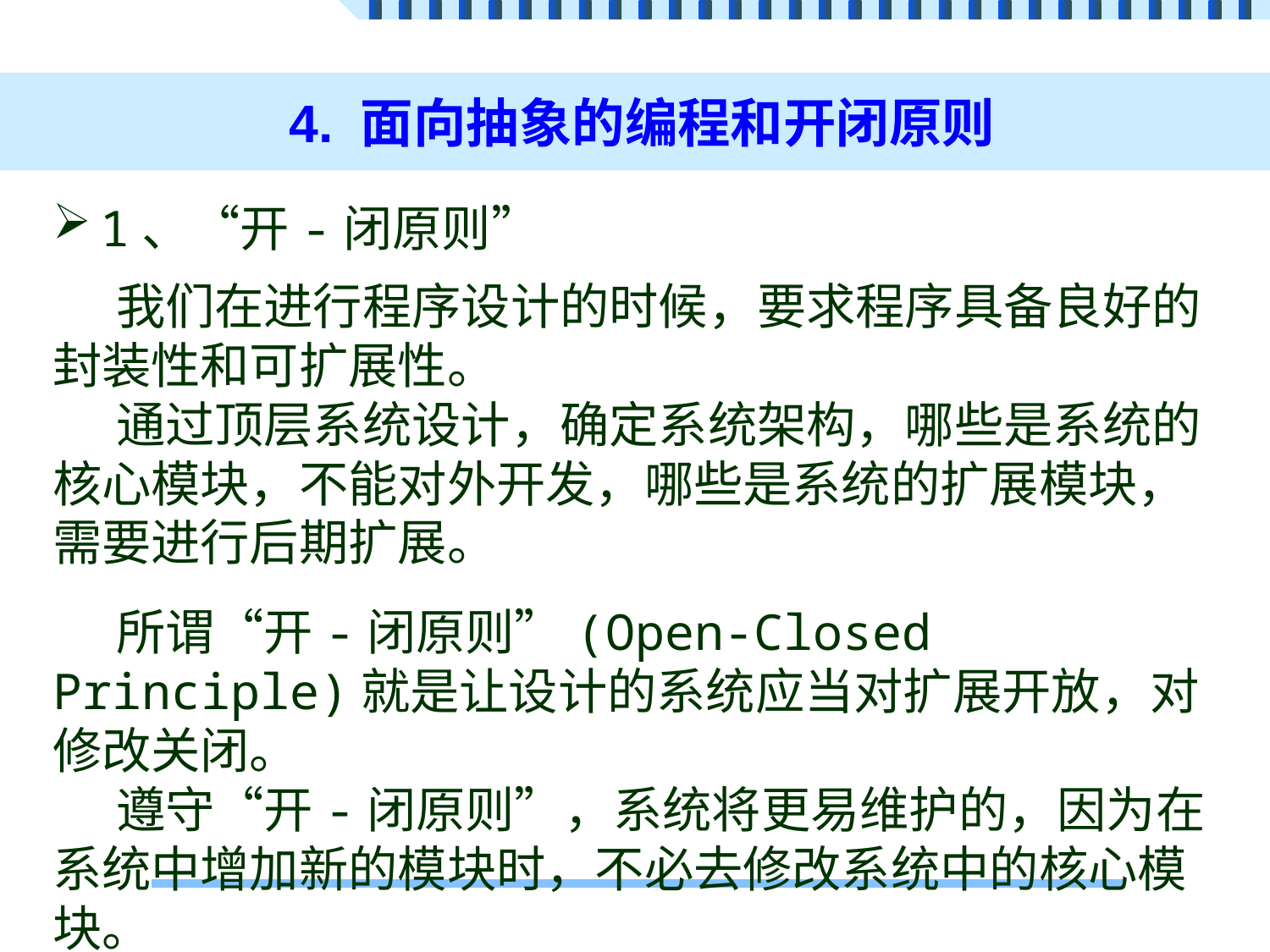

# 4. 面向抽象的编程和开闭原则
1、“开-闭原则”
我们在进行程序设计的时候，要求程序具备良好的封装性和可扩展性。
通过顶层系统设计，确定系统架构，哪些是系统的核心模块，不能对外开发，哪些是系统的扩展模块，需要进行后期扩展。
所谓“开-闭原则”(Open-Closed Principle)就是让设计的系统应当对扩展开放，对修改关闭。
遵守“开-闭原则”，系统将更易维护的，因为在系统中增加新的模块时，不必去修改系统中的核心模块。